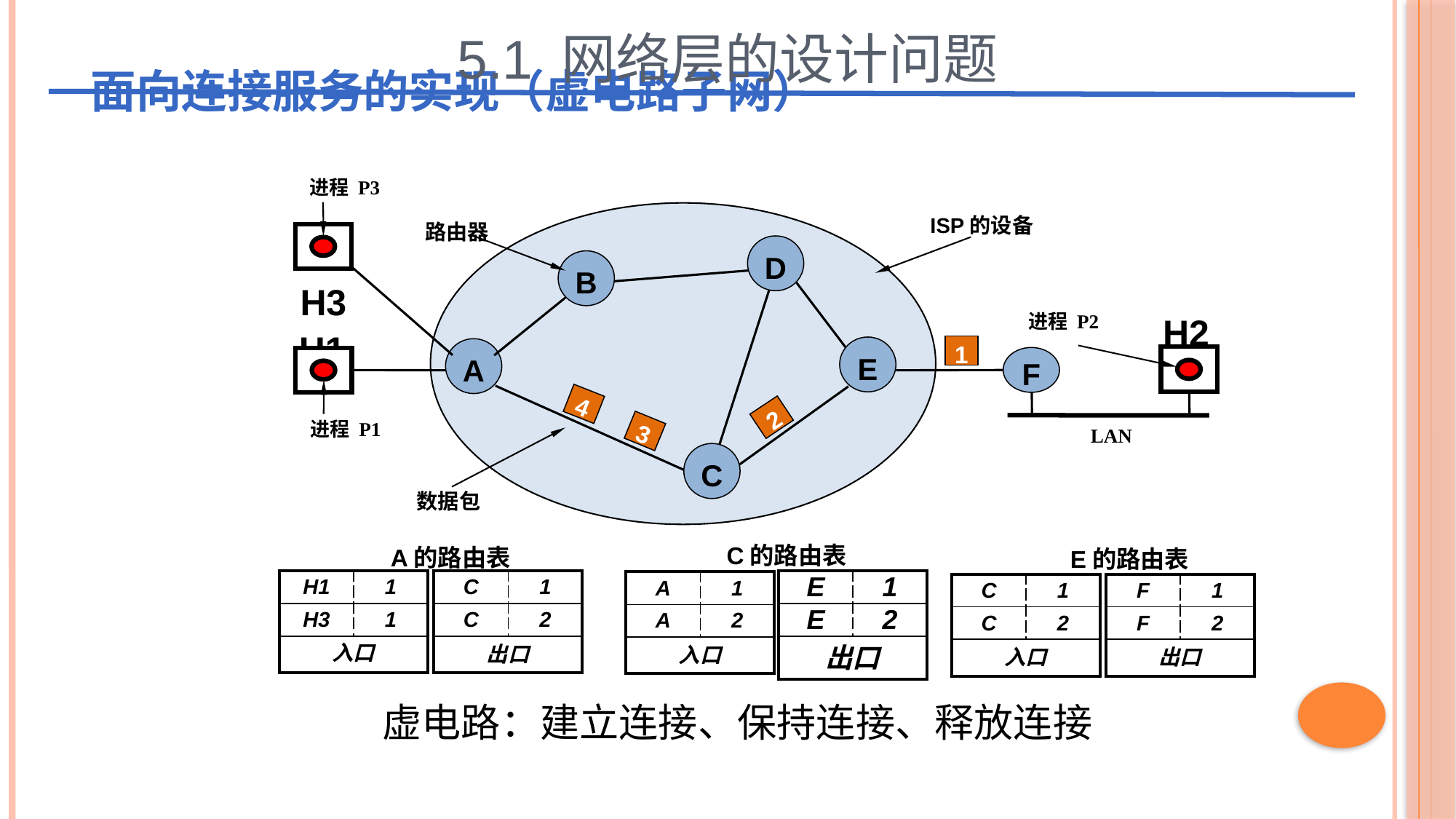

面向连接服务的实现（虚电路子网）
5.1 网络层的设计问题
进程 P3

ISP的设备
路由器

D

B

H3

H2

进程 P2
H1
1
E
A

F

4

2
进程 P1

LAN
3

C
数据包
C的路由表
A的路由表
E的路由表
| H1 | 1 |
| --- | --- |
| H3 | 1 |
| 入口 |  |
| C | 1 |
| --- | --- |
| C | 2 |
| 出口 |  |
| E | 1 |
| --- | --- |
| E | 2 |
| 出口 |  |
| A | 1 |
| --- | --- |
| A | 2 |
| 入口 |  |
| C | 1 |
| --- | --- |
| C | 2 |
| 入口 |  |
| F | 1 |
| --- | --- |
| F | 2 |
| 出口 |  |
虚电路：建立连接、保持连接、释放连接